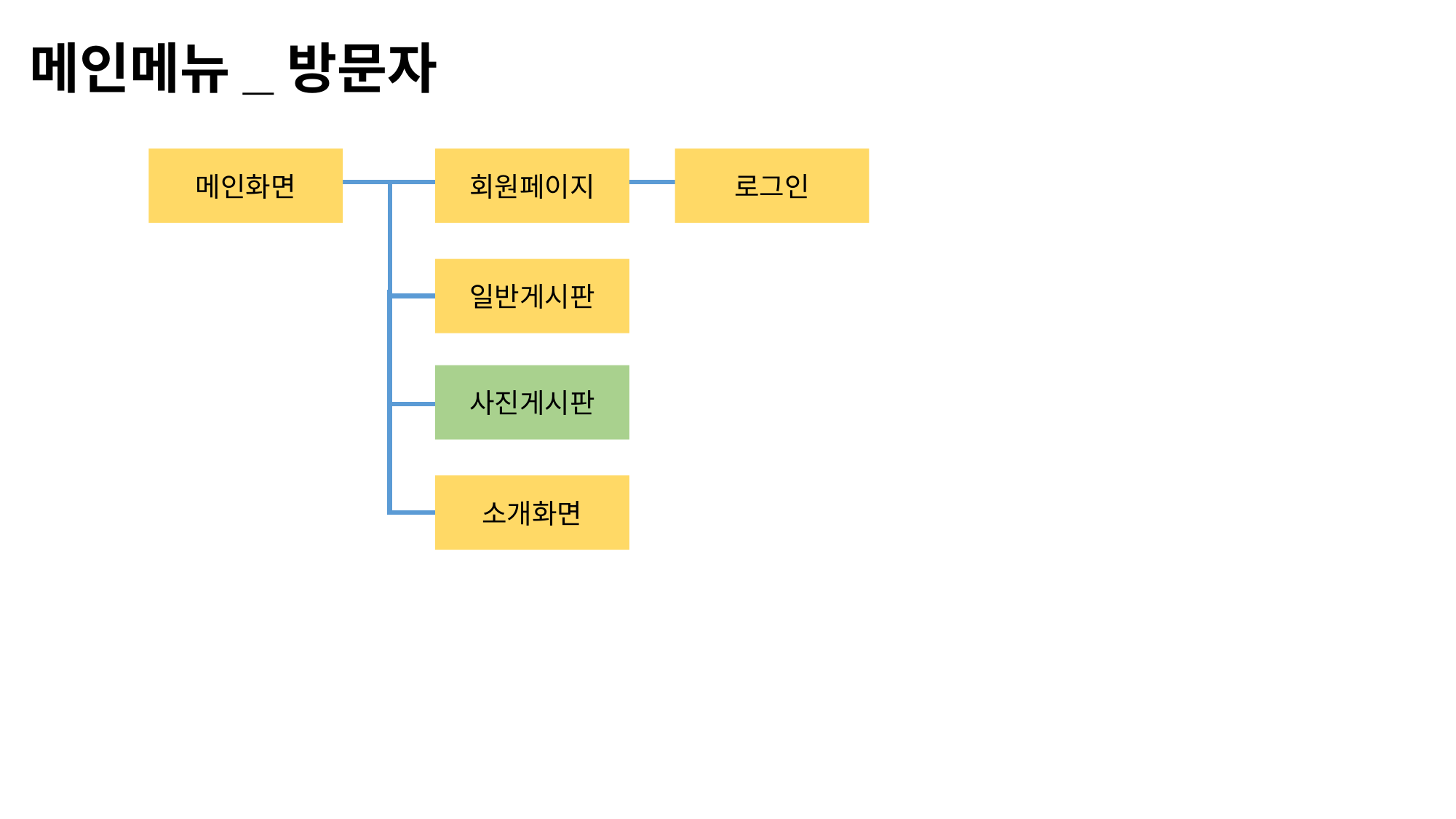

메인메뉴_방문자
메인화면
회원페이지
로그인
일반게시판
사진게시판
소개화면